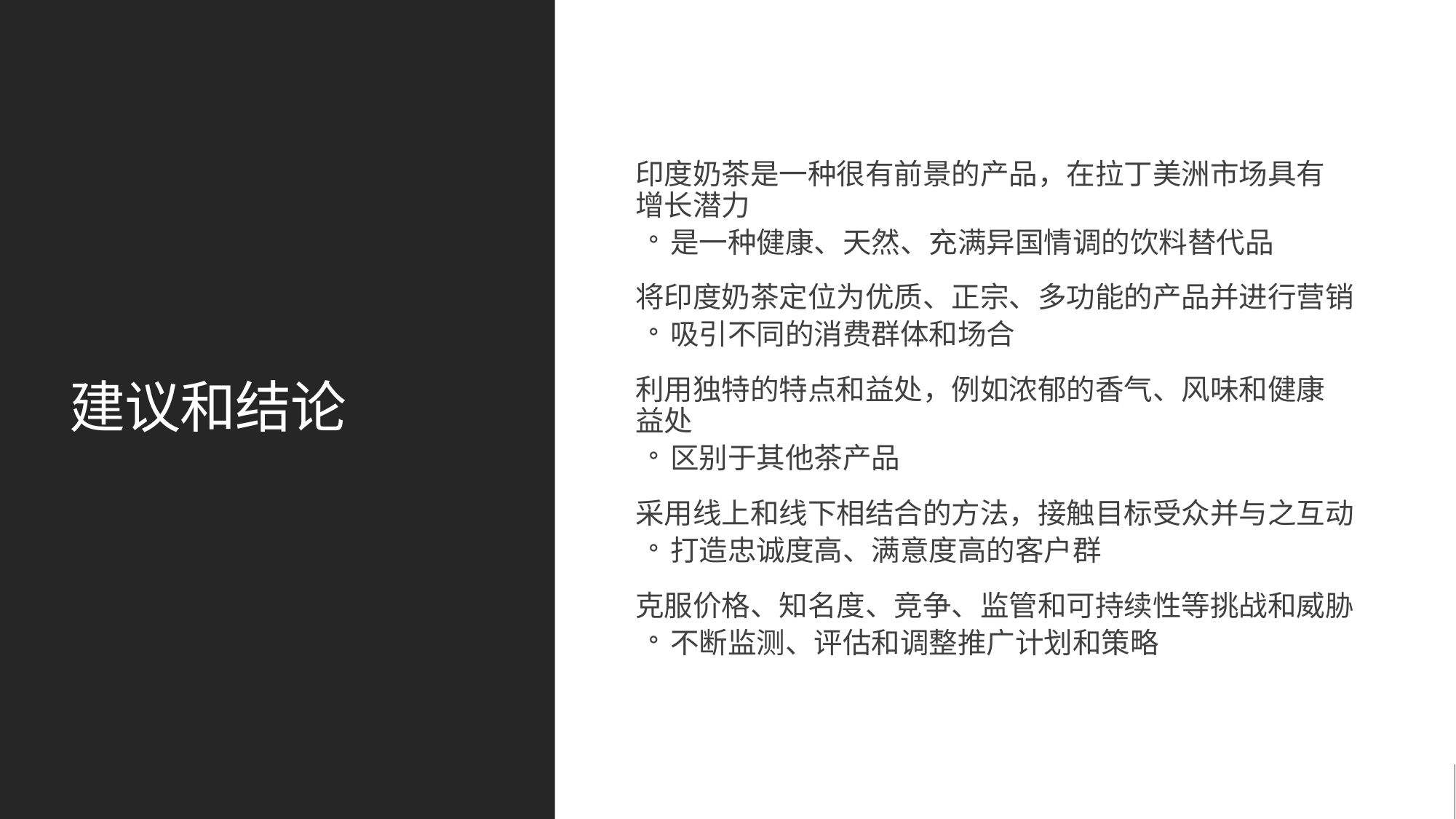

# 建议和结论
印度奶茶是一种很有前景的产品，在拉丁美洲市场具有
增长潜力
是一种健康、天然、充满异国情调的饮料替代品
将印度奶茶定位为优质、正宗、多功能的产品并进行营销
吸引不同的消费群体和场合
利用独特的特点和益处，例如浓郁的香气、风味和健康
益处
区别于其他茶产品
采用线上和线下相结合的方法，接触目标受众并与之互动
打造忠诚度高、满意度高的客户群
克服价格、知名度、竞争、监管和可持续性等挑战和威胁
不断监测、评估和调整推广计划和策略